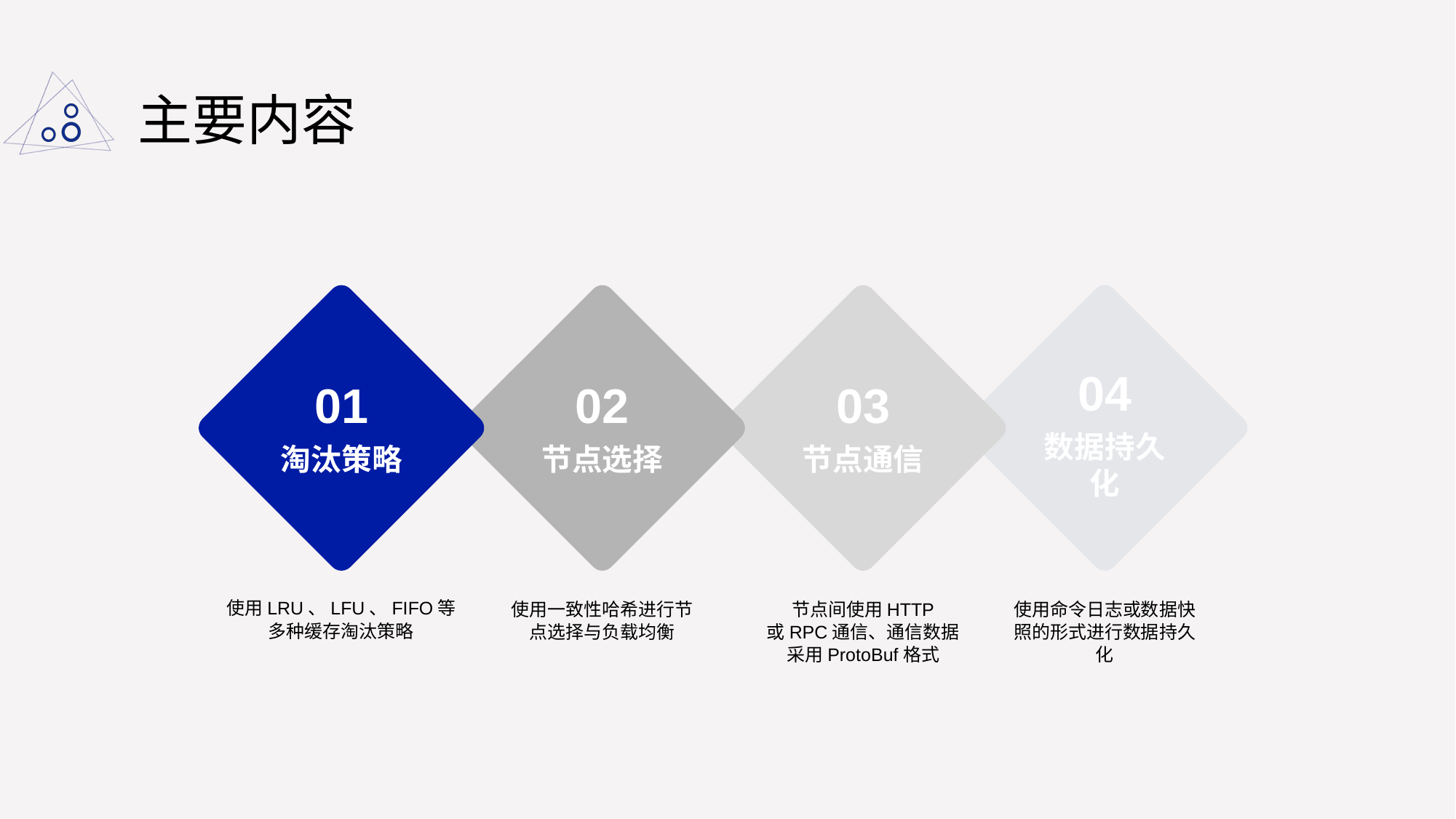

# 主要内容

01
02
03
淘汰策略
节点选择
节点通信
使用LRU、LFU、FIFO等多种缓存淘汰策略
使用一致性哈希进行节点选择与负载均衡
节点间使用HTTP
或RPC通信、通信数据采用ProtoBuf格式

04
数据持久化
使用命令日志或数据快照的形式进行数据持久化